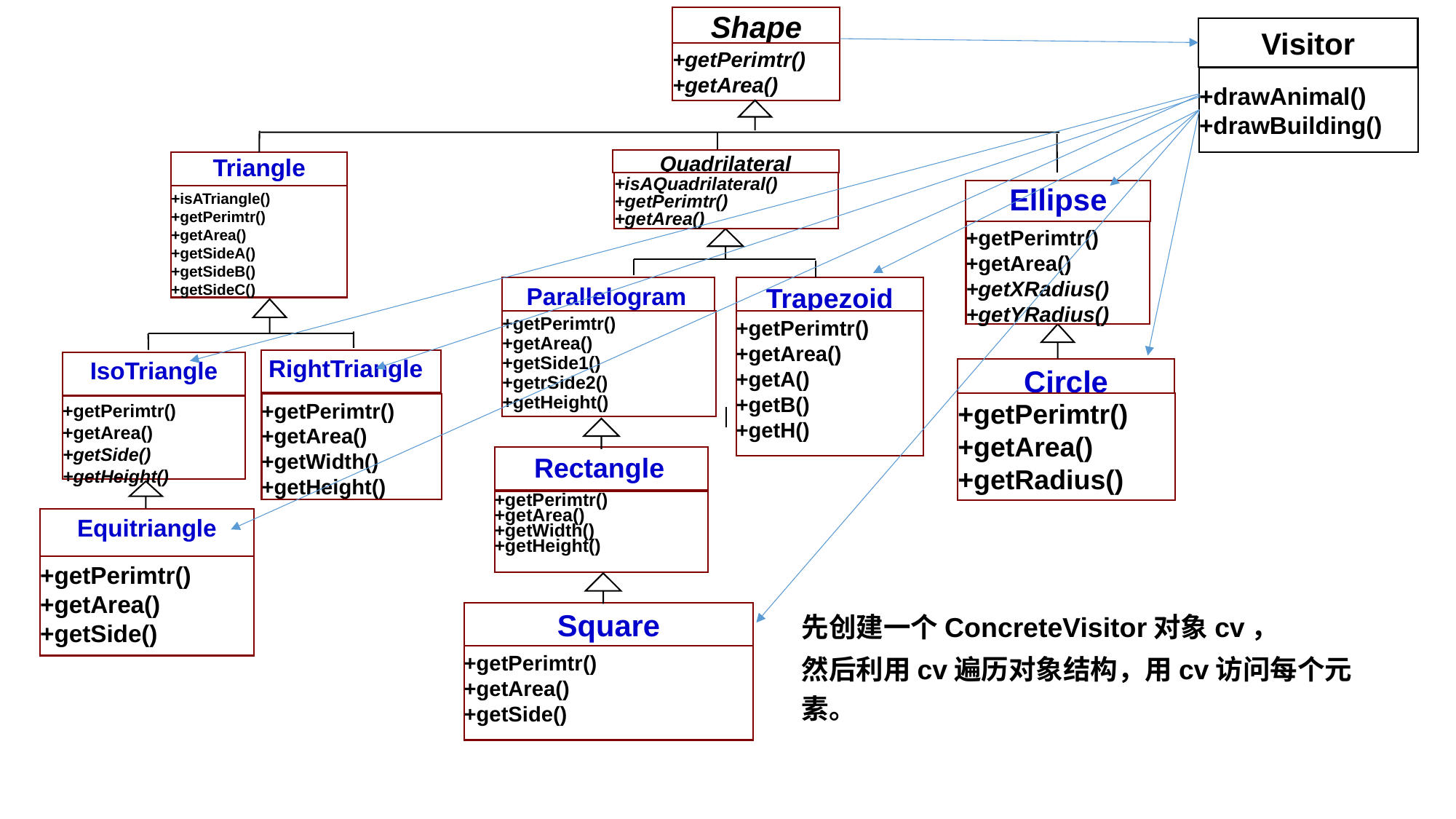

Shape
Visitor
+getPerimtr()
+getArea()
+drawAnimal()
+drawBuilding()

Quadrilateral
Triangle
+isAQuadrilateral()
+getPerimtr()
+getArea()

Ellipse
+isATriangle()
+getPerimtr()
+getArea()
+getSideA()
+getSideB()
+getSideC()
+getPerimtr()
+getArea()
+getXRadius()
+getYRadius()

Parallelogram
Trapezoid

+getPerimtr()
+getArea()
+getSide1()
+getrSide2()
+getHeight()
+getPerimtr()
+getArea()
+getA()
+getB()
+getH()

RightTriangle
IsoTriangle
Circle
+getPerimtr()
+getArea()
+getRadius()

+getPerimtr()
+getArea()
+getWidth()
+getHeight()
+getPerimtr()
+getArea()
+getSide()
+getHeight()

Rectangle

+getPerimtr()
+getArea()
+getWidth()
+getHeight()
Equitriangle
+getPerimtr()
+getArea()
+getSide()

先创建一个ConcreteVisitor对象cv，
然后利用cv遍历对象结构，用cv访问每个元素。
Square
+getPerimtr()
+getArea()
+getSide()

44